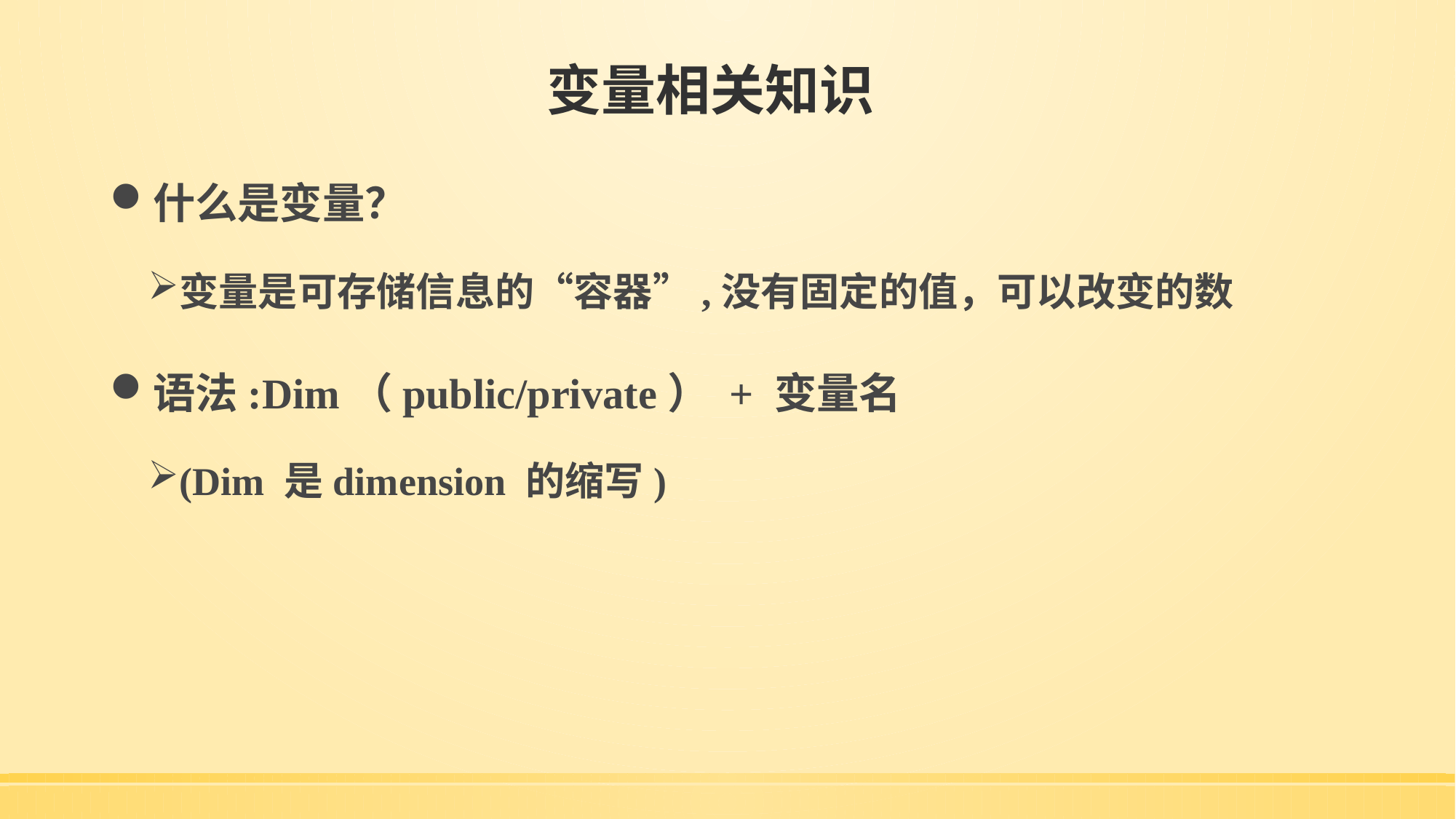

# 变量相关知识
什么是变量？
变量是可存储信息的“容器”,没有固定的值，可以改变的数
语法:Dim（public/private） + 变量名
(Dim 是dimension 的缩写)